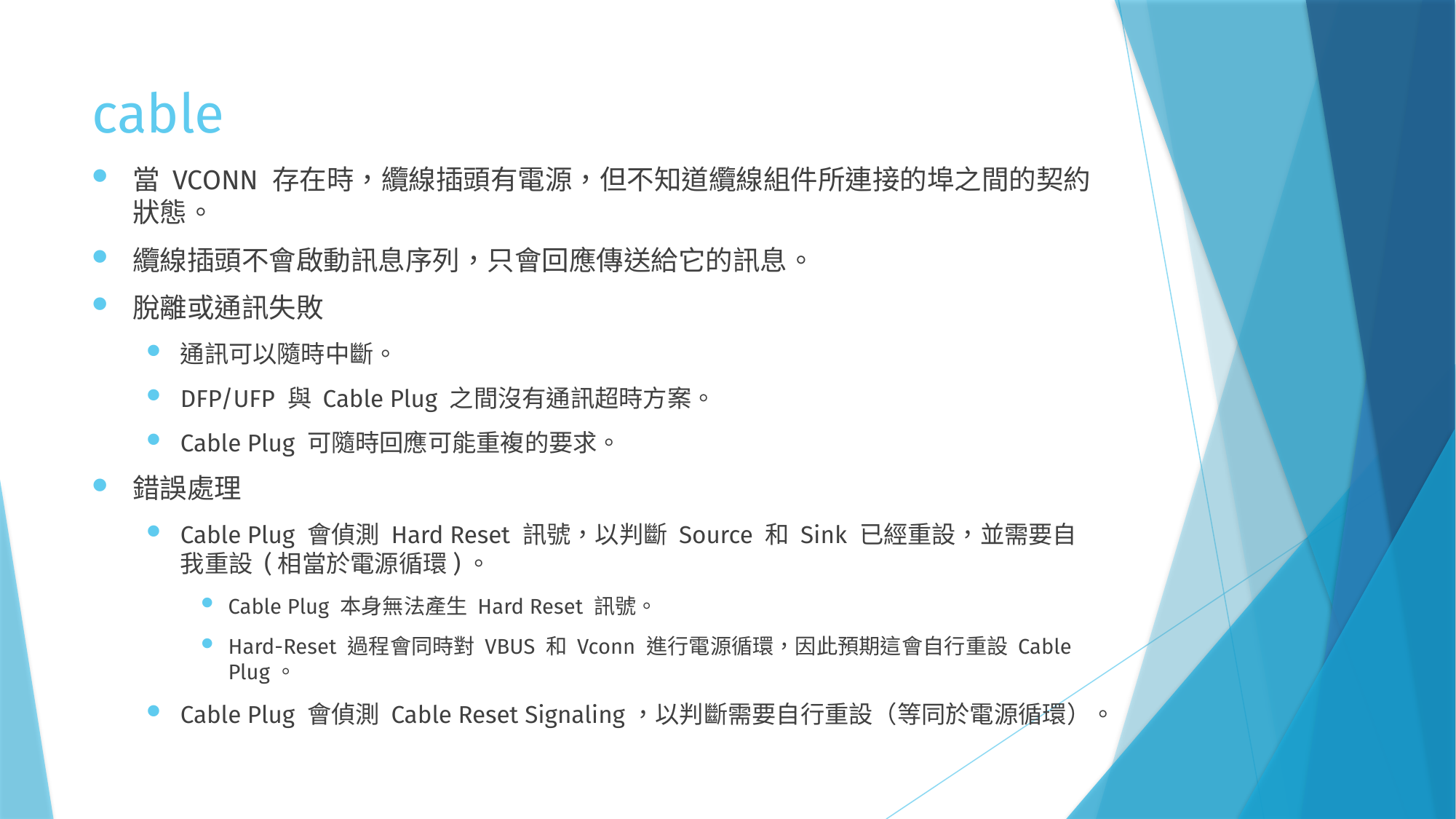

# cable
當 VCONN 存在時，纜線插頭有電源，但不知道纜線組件所連接的埠之間的契約狀態。
纜線插頭不會啟動訊息序列，只會回應傳送給它的訊息。
脫離或通訊失敗
通訊可以隨時中斷。
DFP/UFP 與 Cable Plug 之間沒有通訊超時方案。
Cable Plug 可隨時回應可能重複的要求。
錯誤處理
Cable Plug 會偵測 Hard Reset 訊號，以判斷 Source 和 Sink 已經重設，並需要自我重設 (相當於電源循環)。
Cable Plug 本身無法產生 Hard Reset 訊號。
Hard-Reset 過程會同時對 VBUS 和 Vconn 進行電源循環，因此預期這會自行重設 Cable Plug。
Cable Plug 會偵測 Cable Reset Signaling，以判斷需要自行重設（等同於電源循環）。